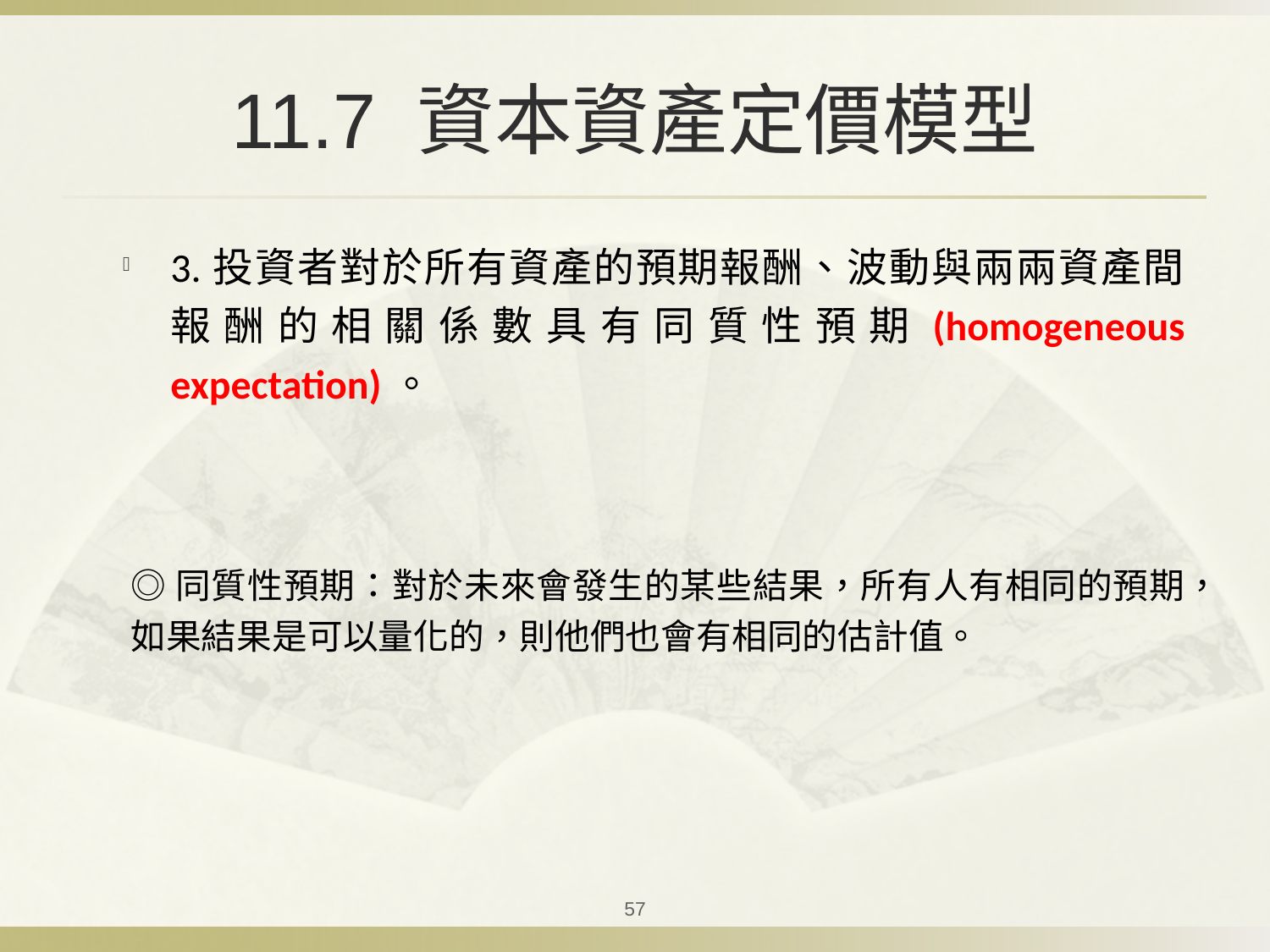

# 11.7 資本資產定價模型
3.投資者對於所有資產的預期報酬、波動與兩兩資產間報酬的相關係數具有同質性預期(homogeneous expectation)。

◎同質性預期：對於未來會發生的某些結果，所有人有相同的預期，如果結果是可以量化的，則他們也會有相同的估計值。

57